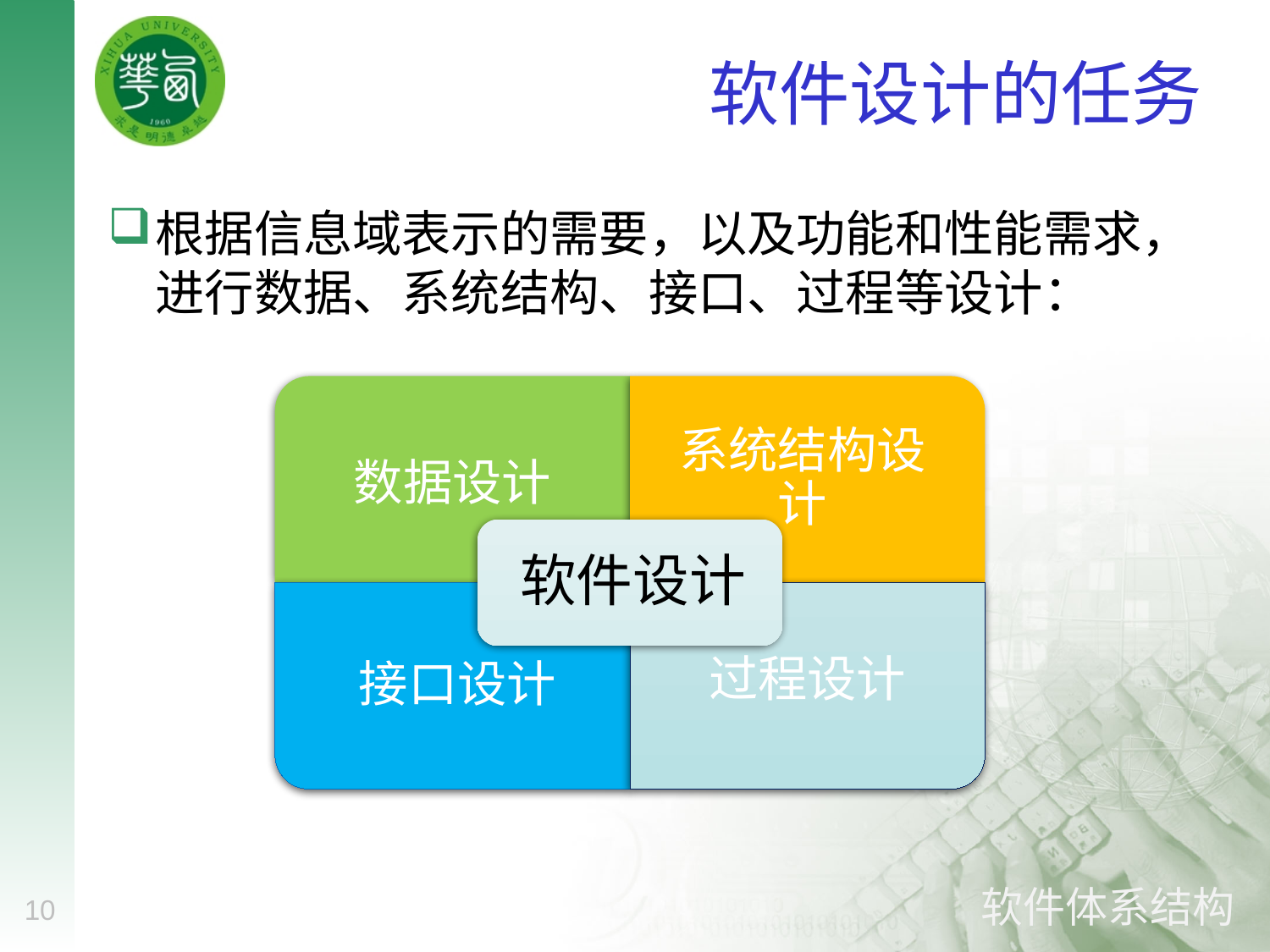

# 软件设计的任务
根据信息域表示的需要，以及功能和性能需求，进行数据、系统结构、接口、过程等设计：
数据设计
系统结构设计
接口设计
过程设计
软件设计
10